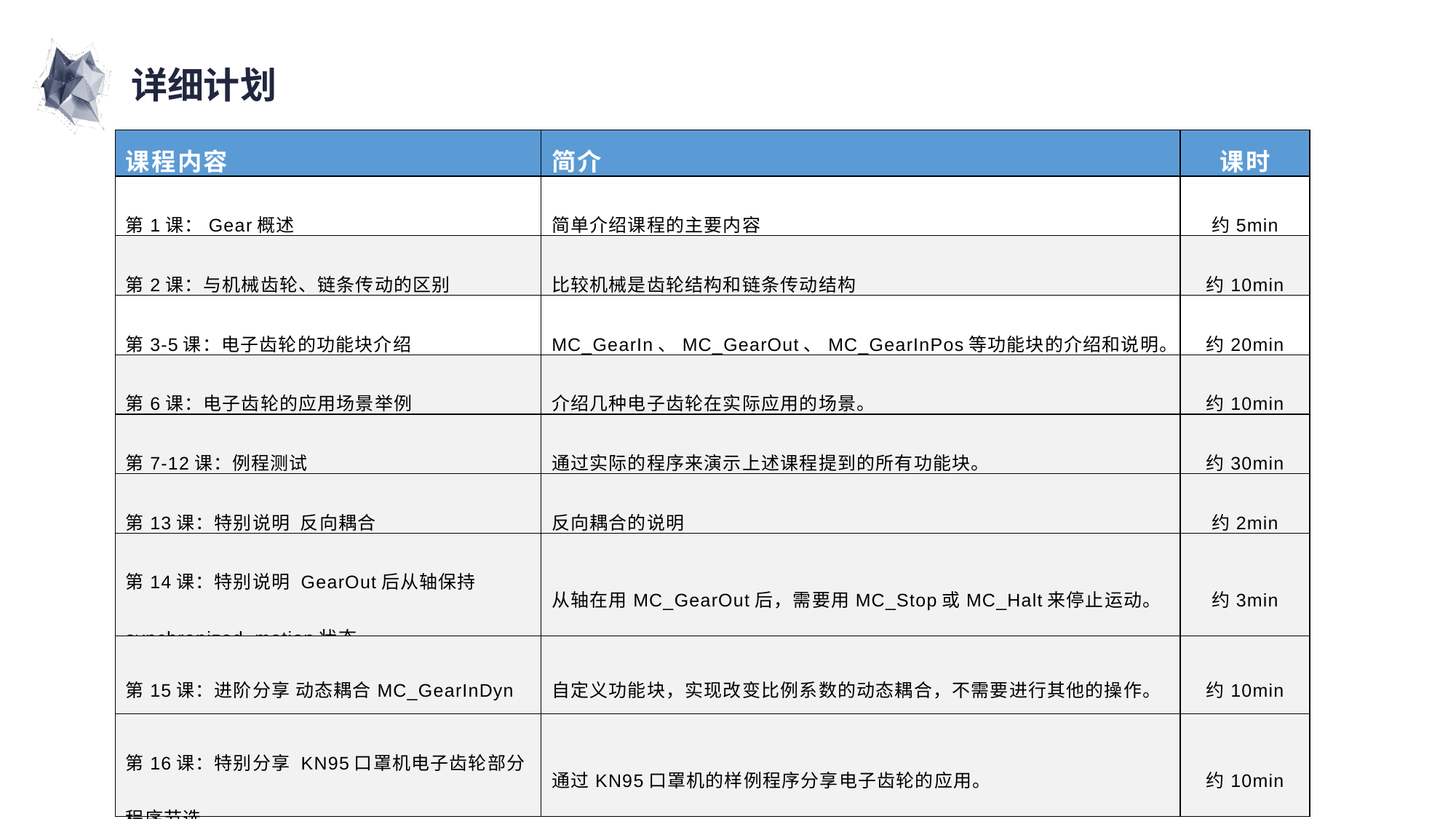

详细计划

| 课程内容 | 简介 | 课时 |
| --- | --- | --- |
| 第1课：Gear概述 | 简单介绍课程的主要内容 | 约5min |
| 第2课：与机械齿轮、链条传动的区别 | 比较机械是齿轮结构和链条传动结构 | 约10min |
| 第3-5课：电子齿轮的功能块介绍 | MC\_GearIn、MC\_GearOut、MC\_GearInPos等功能块的介绍和说明。 | 约20min |
| 第6课：电子齿轮的应用场景举例 | 介绍几种电子齿轮在实际应用的场景。 | 约10min |
| 第7-12课：例程测试 | 通过实际的程序来演示上述课程提到的所有功能块。 | 约30min |
| 第13课：特别说明 反向耦合 | 反向耦合的说明 | 约2min |
| 第14课：特别说明 GearOut后从轴保持synchronized\_motion状态 | 从轴在用MC\_GearOut后，需要用MC\_Stop或MC\_Halt来停止运动。 | 约3min |
| 第15课：进阶分享 动态耦合MC\_GearInDyn | 自定义功能块，实现改变比例系数的动态耦合，不需要进行其他的操作。 | 约10min |
| 第16课：特别分享 KN95口罩机电子齿轮部分程序节选 | 通过KN95口罩机的样例程序分享电子齿轮的应用。 | 约10min |